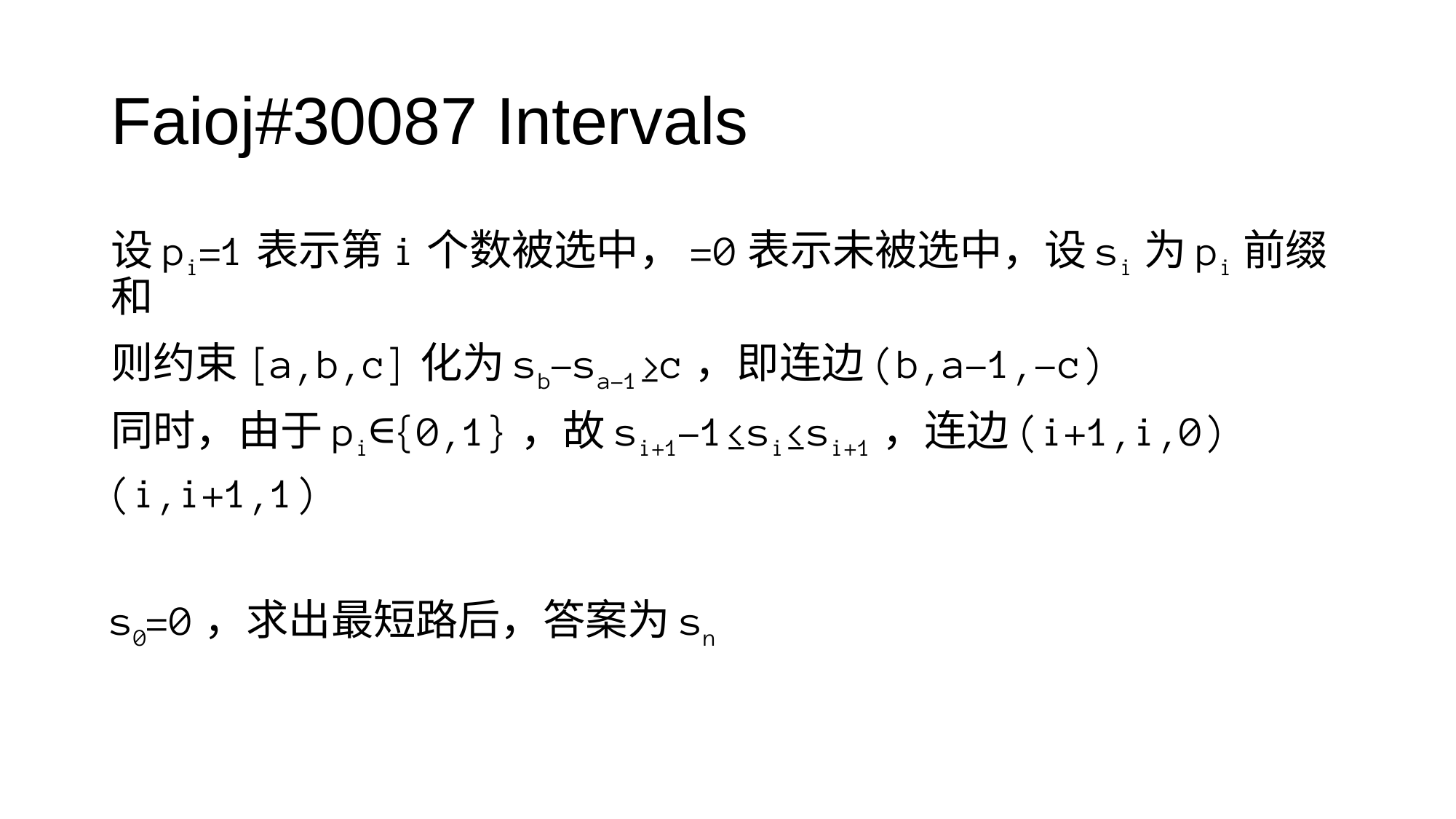

# Faioj#30087 Intervals
设pi=1表示第i个数被选中，=0表示未被选中，设si为pi前缀和
则约束[a,b,c]化为sb-sa-1≥c，即连边(b,a-1,-c)
同时，由于pi∈{0,1}，故si+1-1≤si≤si+1，连边(i+1,i,0)
(i,i+1,1)

s0=0，求出最短路后，答案为sn